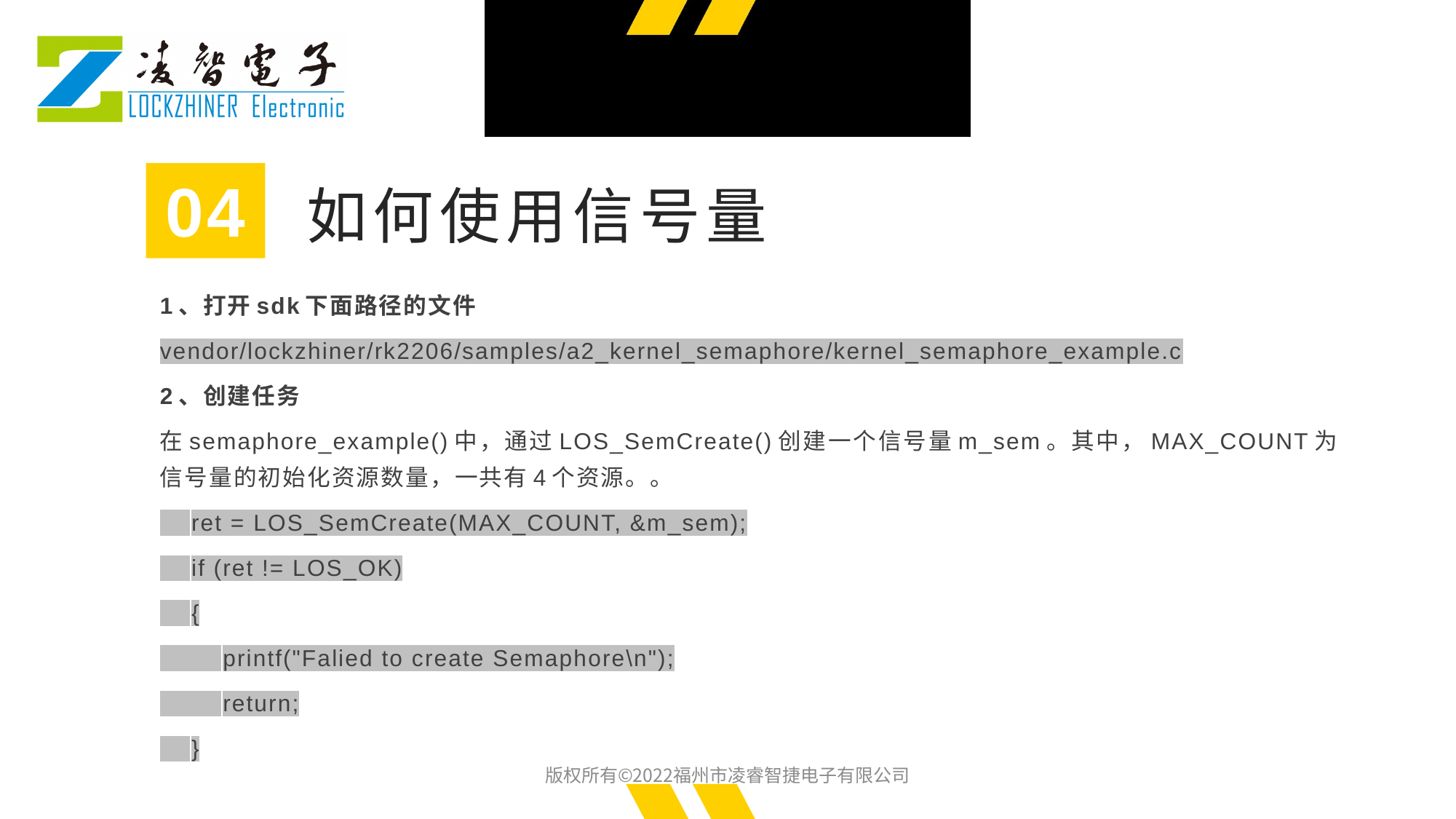

04
如何使用信号量
1、打开sdk下面路径的文件
vendor/lockzhiner/rk2206/samples/a2_kernel_semaphore/kernel_semaphore_example.c
2、创建任务
在semaphore_example()中，通过LOS_SemCreate()创建一个信号量m_sem。其中，MAX_COUNT为信号量的初始化资源数量，一共有4个资源。。
    ret = LOS_SemCreate(MAX_COUNT, &m_sem);
    if (ret != LOS_OK)
    {
        printf("Falied to create Semaphore\n");
        return;
    }
版权所有©2022福州市凌睿智捷电子有限公司
11